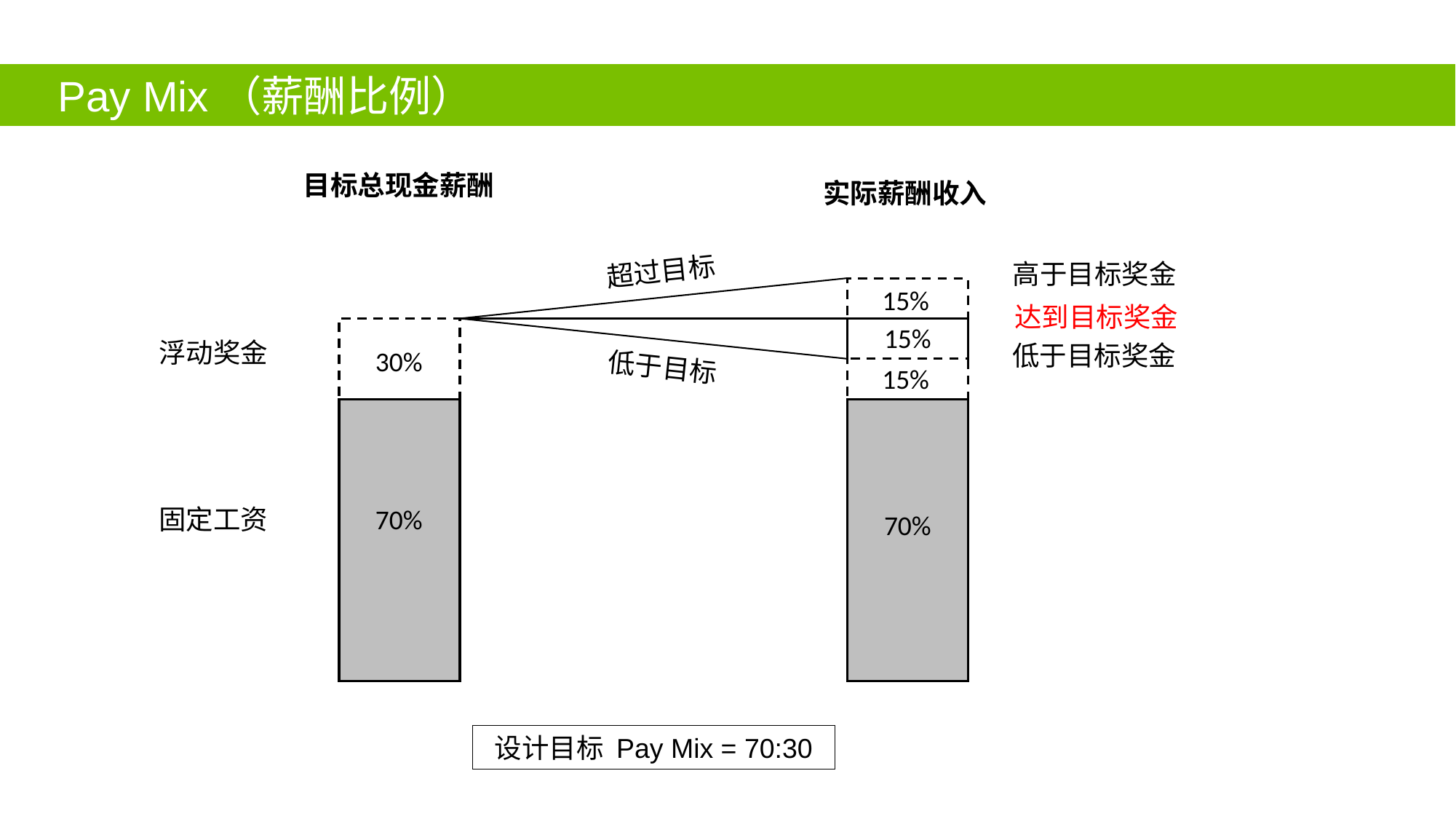

Pay Mix（薪酬比例）
目标总现金薪酬
实际薪酬收入
超过目标
高于目标奖金

15%
达到目标奖金
15%

浮动奖金
低于目标奖金
30%
低于目标
15%

固定工资
70%
70%
设计目标 Pay Mix = 70:30